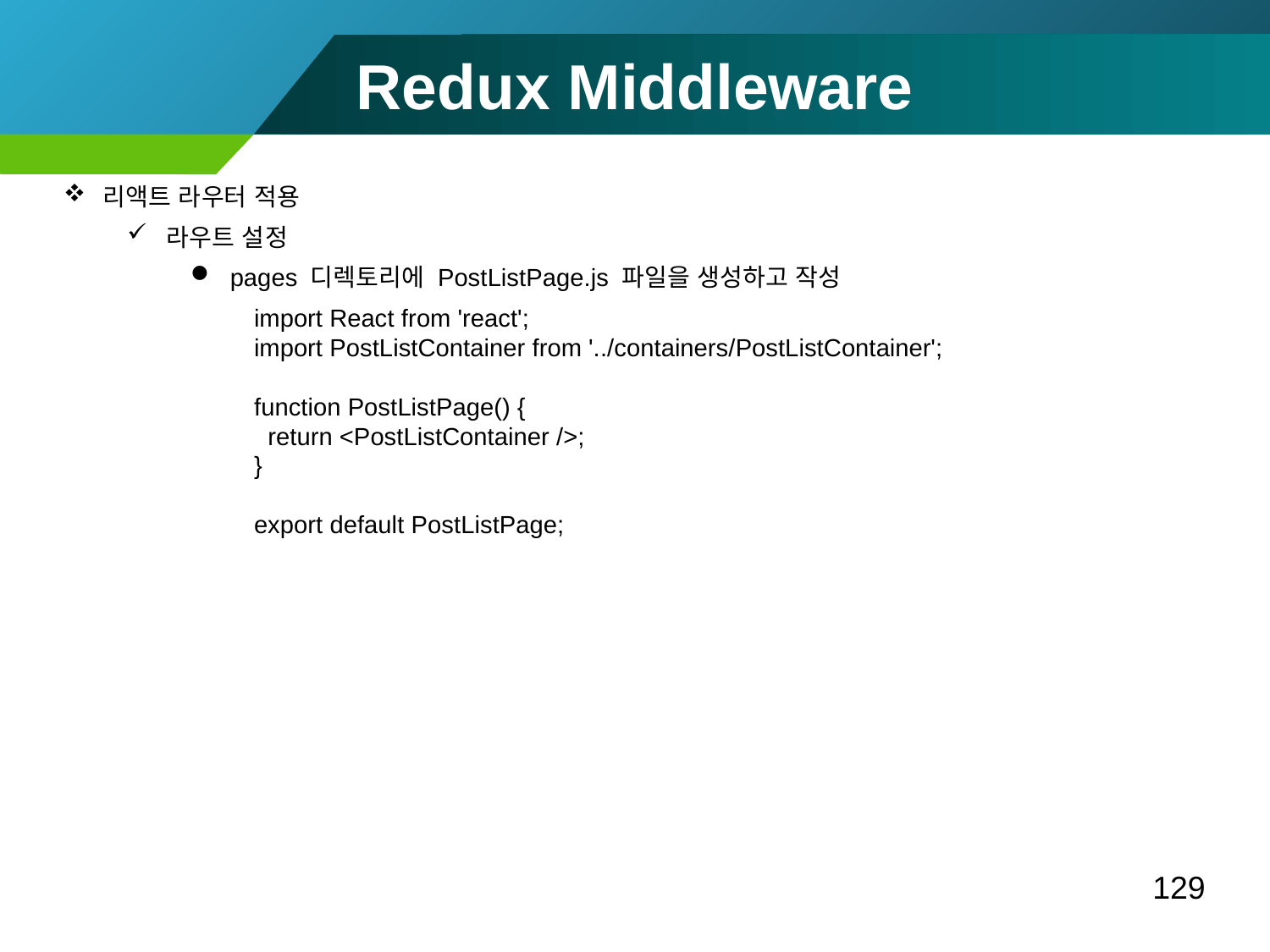

Redux Middleware
리액트 라우터 적용
라우트 설정
pages 디렉토리에 PostListPage.js 파일을 생성하고 작성
import React from 'react';
import PostListContainer from '../containers/PostListContainer';

function PostListPage() {
  return <PostListContainer />;
}

export default PostListPage;
129